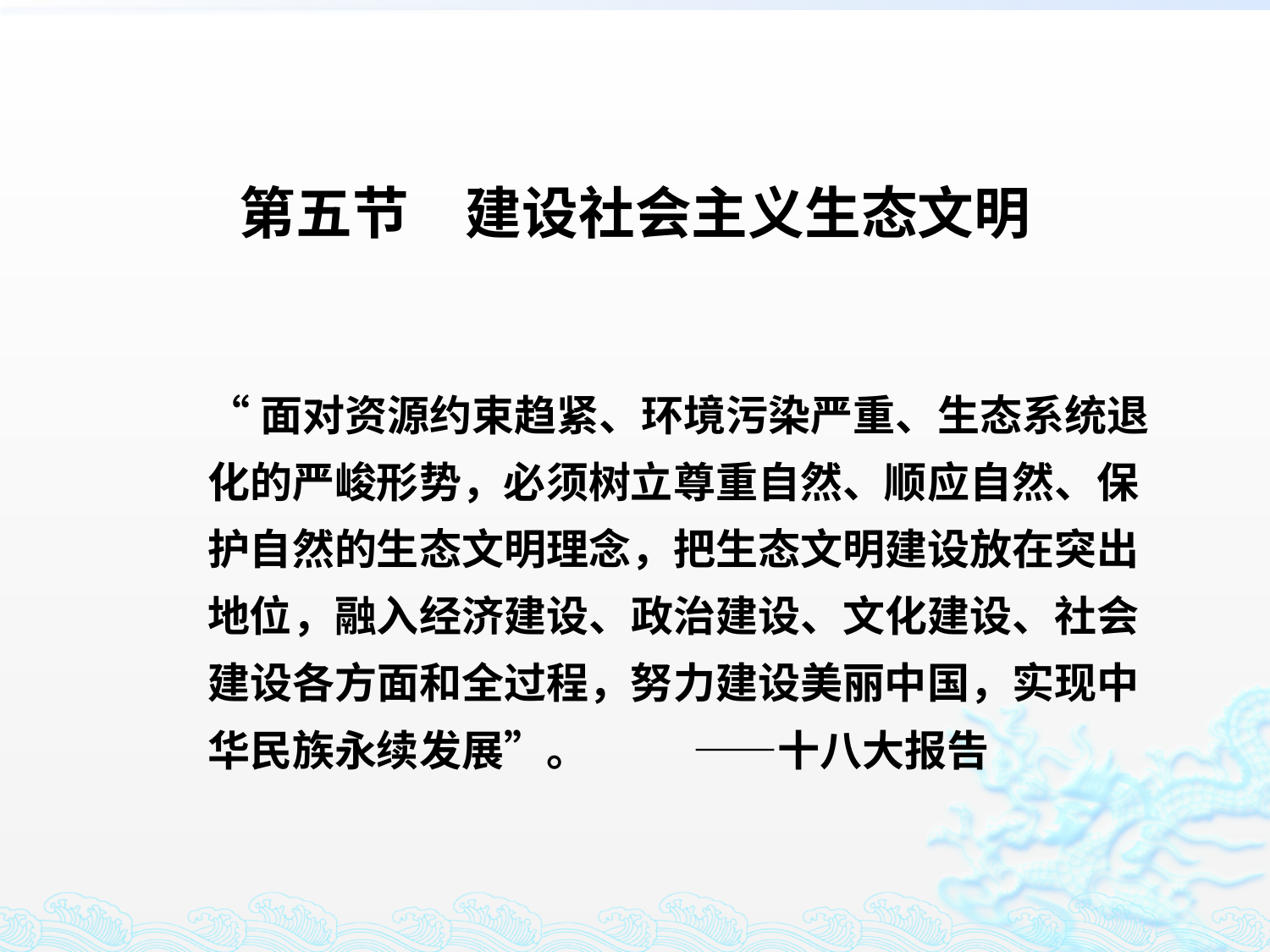

第五节　建设社会主义生态文明
“面对资源约束趋紧、环境污染严重、生态系统退化的严峻形势，必须树立尊重自然、顺应自然、保护自然的生态文明理念，把生态文明建设放在突出地位，融入经济建设、政治建设、文化建设、社会建设各方面和全过程，努力建设美丽中国，实现中华民族永续发展”。           ——十八大报告